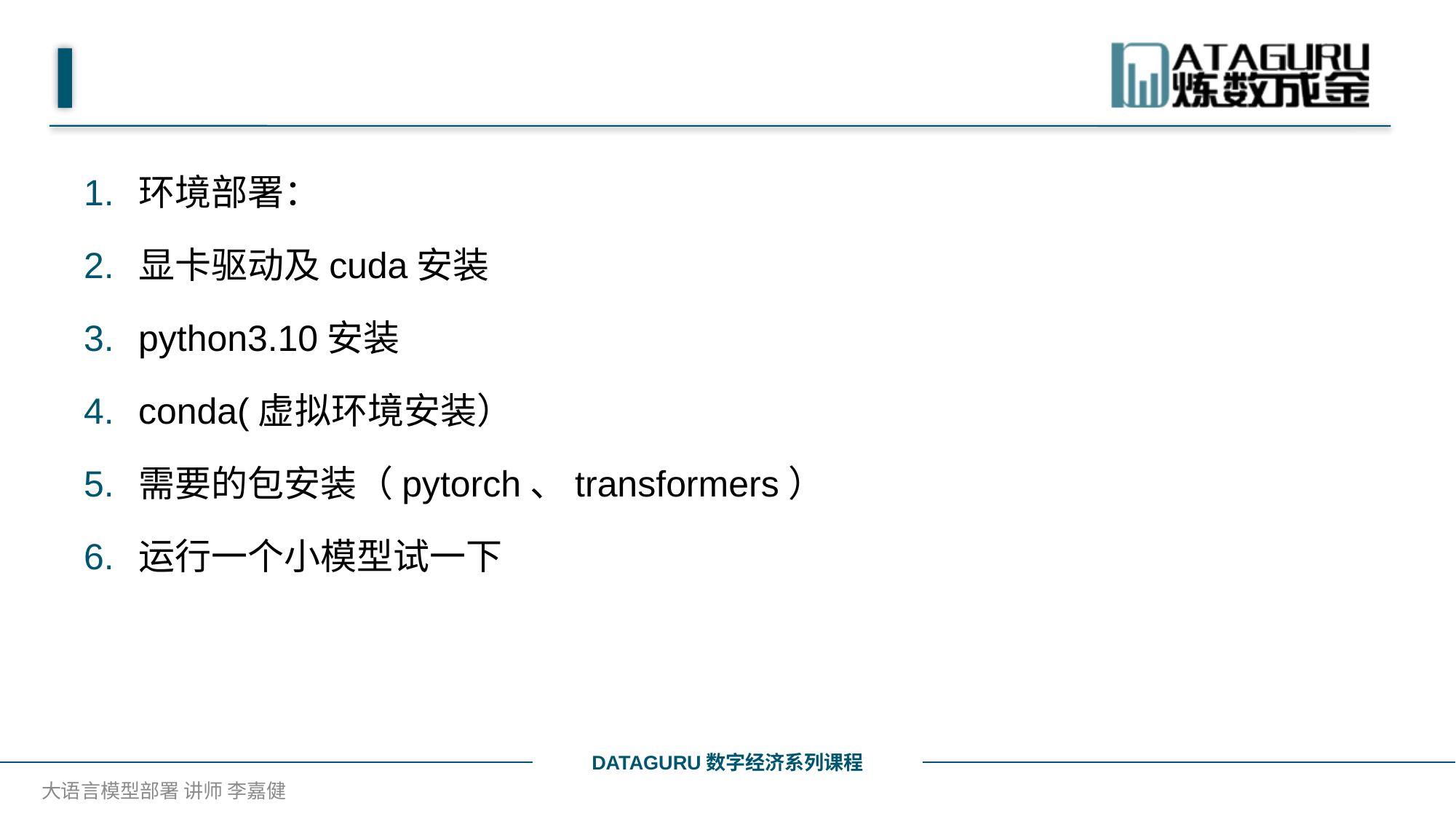

环境部署：
显卡驱动及cuda安装
python3.10安装
conda(虚拟环境安装）
需要的包安装（pytorch、transformers）
运行一个小模型试一下